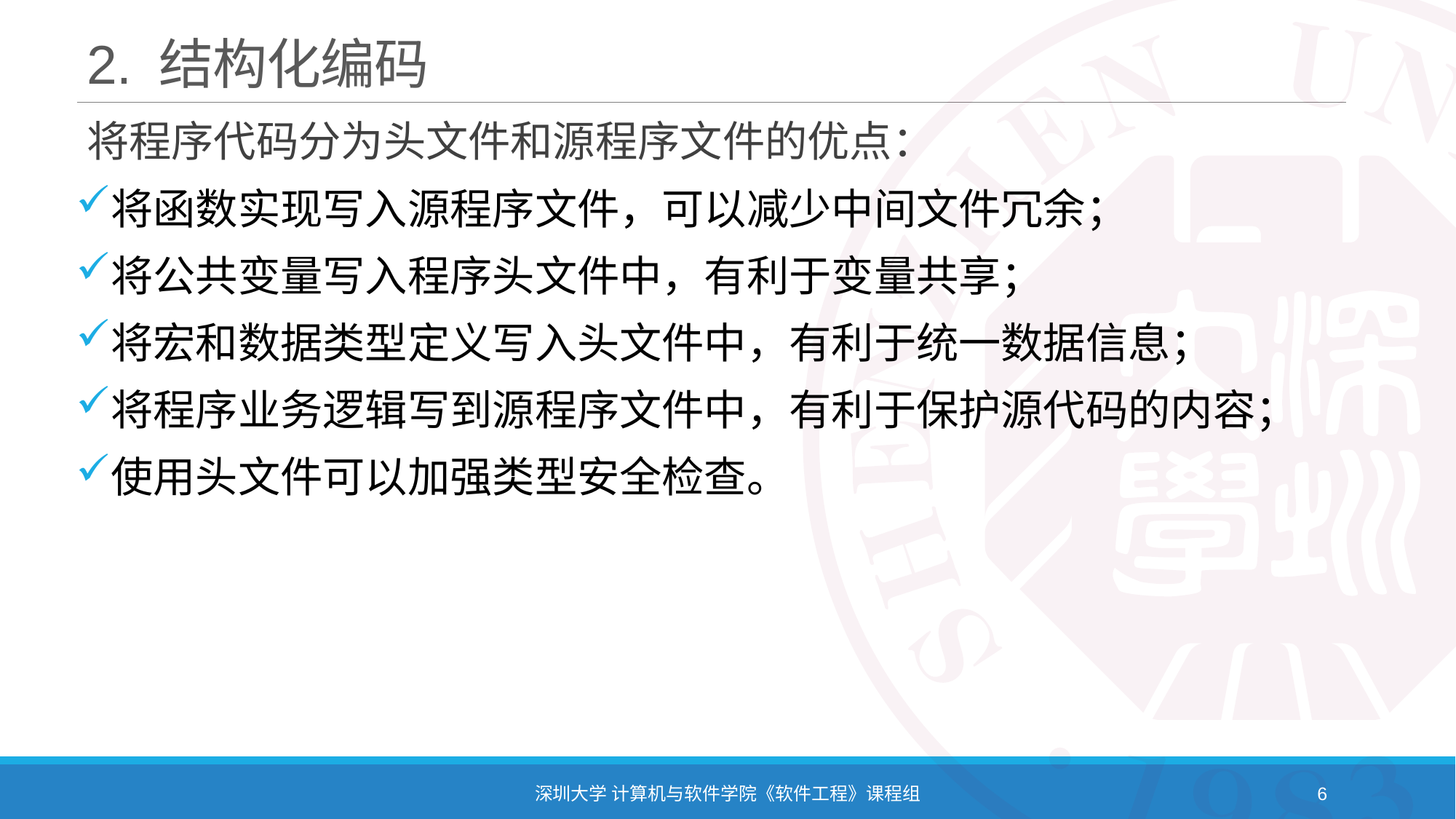

# 2. 结构化编码
将程序代码分为头文件和源程序文件的优点：
将函数实现写入源程序文件，可以减少中间文件冗余；
将公共变量写入程序头文件中，有利于变量共享；
将宏和数据类型定义写入头文件中，有利于统一数据信息；
将程序业务逻辑写到源程序文件中，有利于保护源代码的内容；
使用头文件可以加强类型安全检查。

深圳大学 计算机与软件学院《软件工程》课程组
6